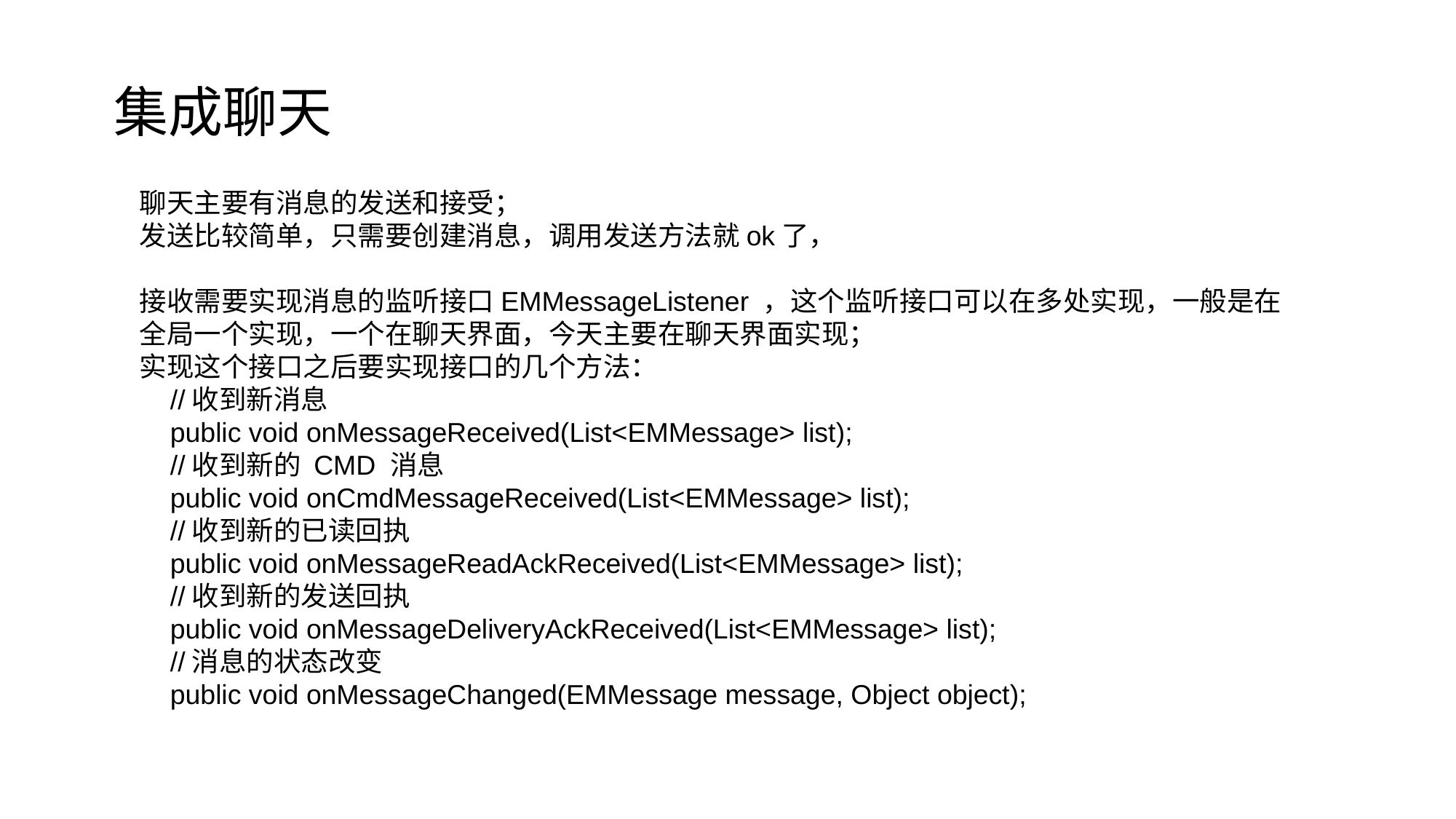

集成聊天
聊天主要有消息的发送和接受；
发送比较简单，只需要创建消息，调用发送方法就ok了，

接收需要实现消息的监听接口EMMessageListener ，这个监听接口可以在多处实现，一般是在全局一个实现，一个在聊天界面，今天主要在聊天界面实现；
实现这个接口之后要实现接口的几个方法：
    //收到新消息
    public void onMessageReceived(List<EMMessage> list);
    //收到新的 CMD 消息
    public void onCmdMessageReceived(List<EMMessage> list);
    //收到新的已读回执
    public void onMessageReadAckReceived(List<EMMessage> list);
    //收到新的发送回执
    public void onMessageDeliveryAckReceived(List<EMMessage> list);
    //消息的状态改变
    public void onMessageChanged(EMMessage message, Object object);